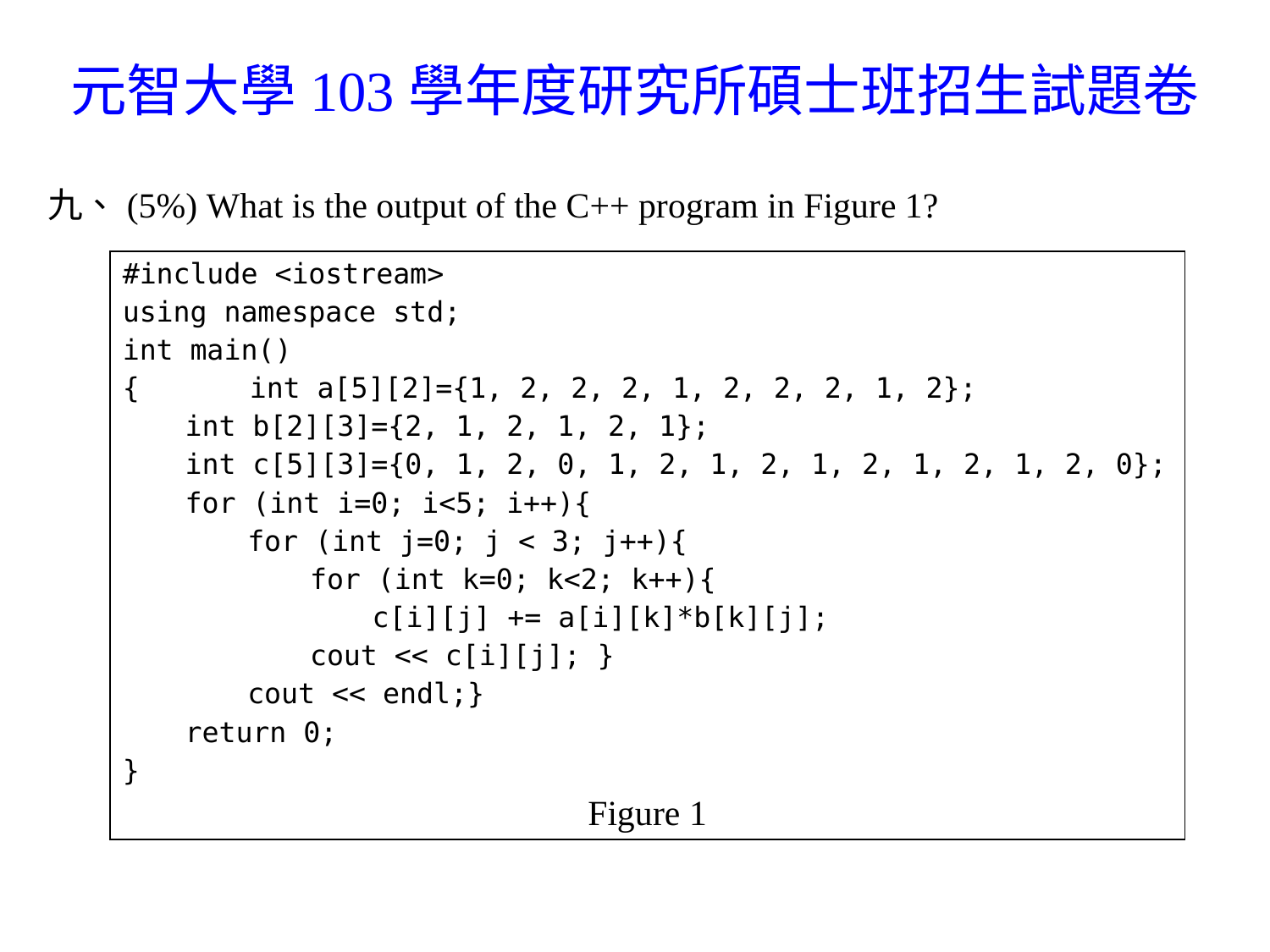

# 元智大學103學年度研究所碩士班招生試題卷
九、(5%) What is the output of the C++ program in Figure 1?

| #include <iostream> using namespace std; int main() { int a[5][2]={1, 2, 2, 2, 1, 2, 2, 2, 1, 2}; int b[2][3]={2, 1, 2, 1, 2, 1}; int c[5][3]={0, 1, 2, 0, 1, 2, 1, 2, 1, 2, 1, 2, 1, 2, 0}; for (int i=0; i<5; i++){ for (int j=0; j < 3; j++){ for (int k=0; k<2; k++){ c[i][j] += a[i][k]\*b[k][j]; cout << c[i][j]; } cout << endl;} return 0; } Figure 1 |
| --- |